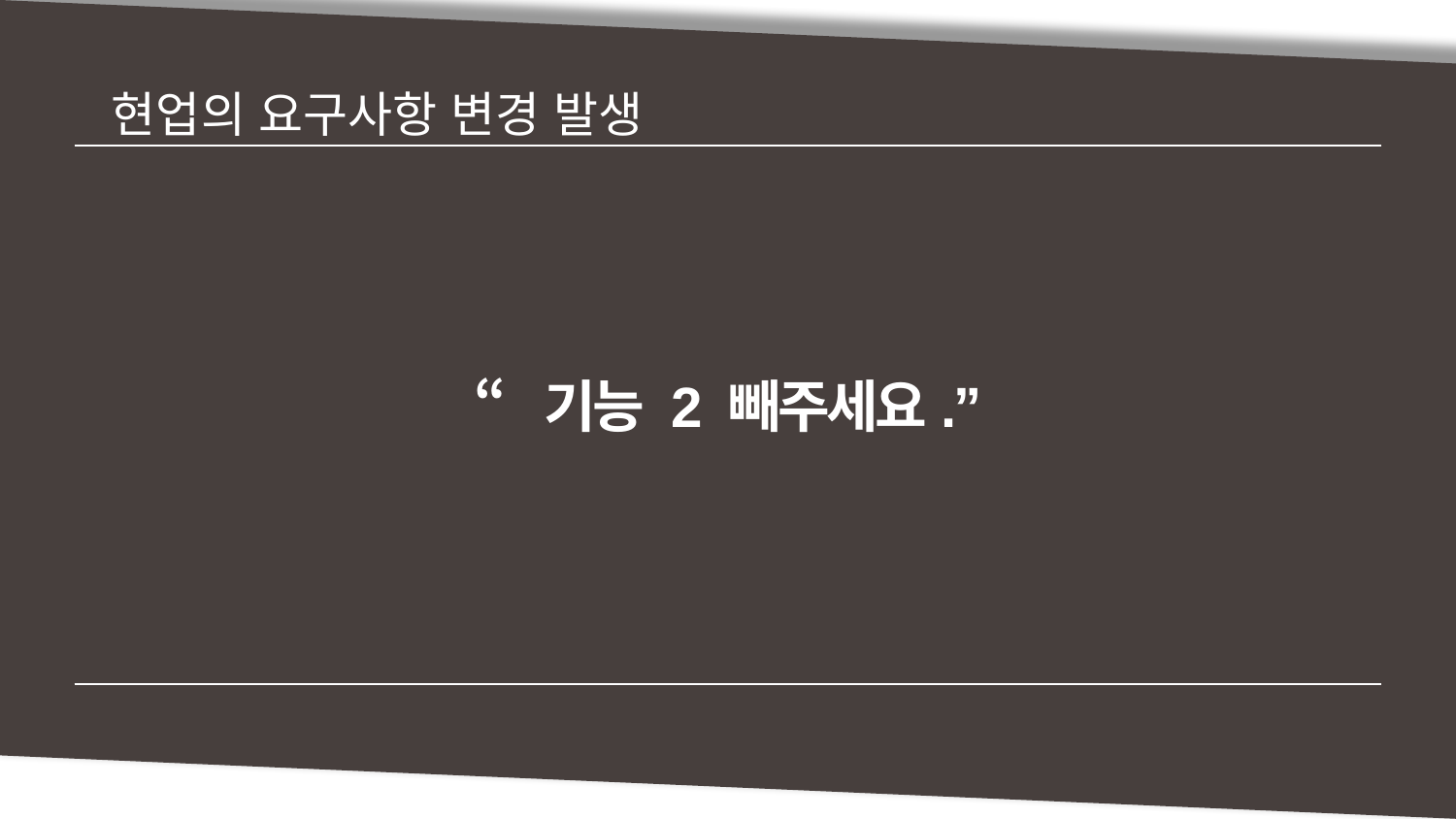

현업의 요구사항 변경 발생
“기능 2 빼주세요.”